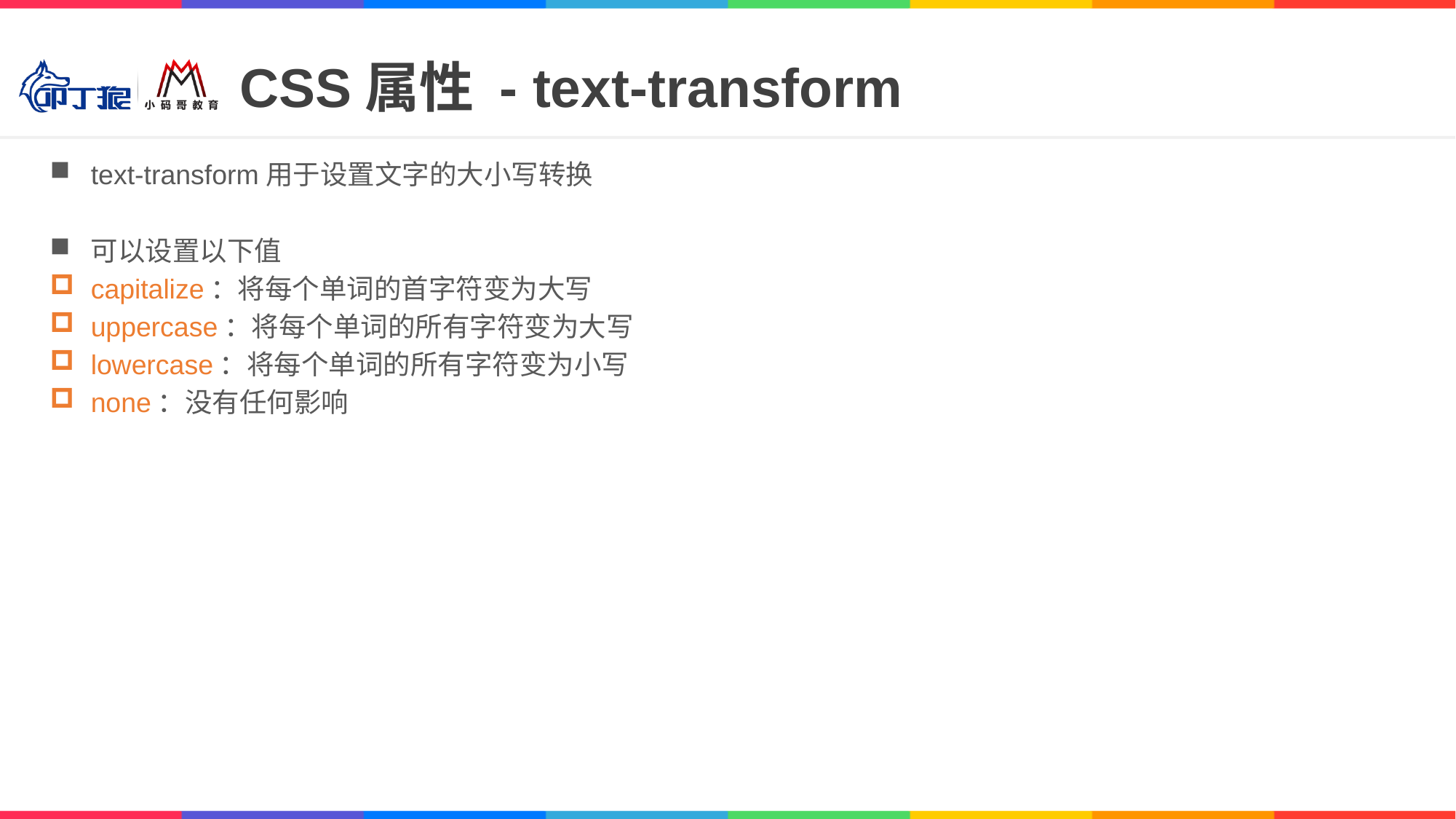

# CSS属性 - text-transform
text-transform用于设置文字的大小写转换

可以设置以下值
capitalize：将每个单词的首字符变为大写
uppercase：将每个单词的所有字符变为大写
lowercase：将每个单词的所有字符变为小写
none：没有任何影响